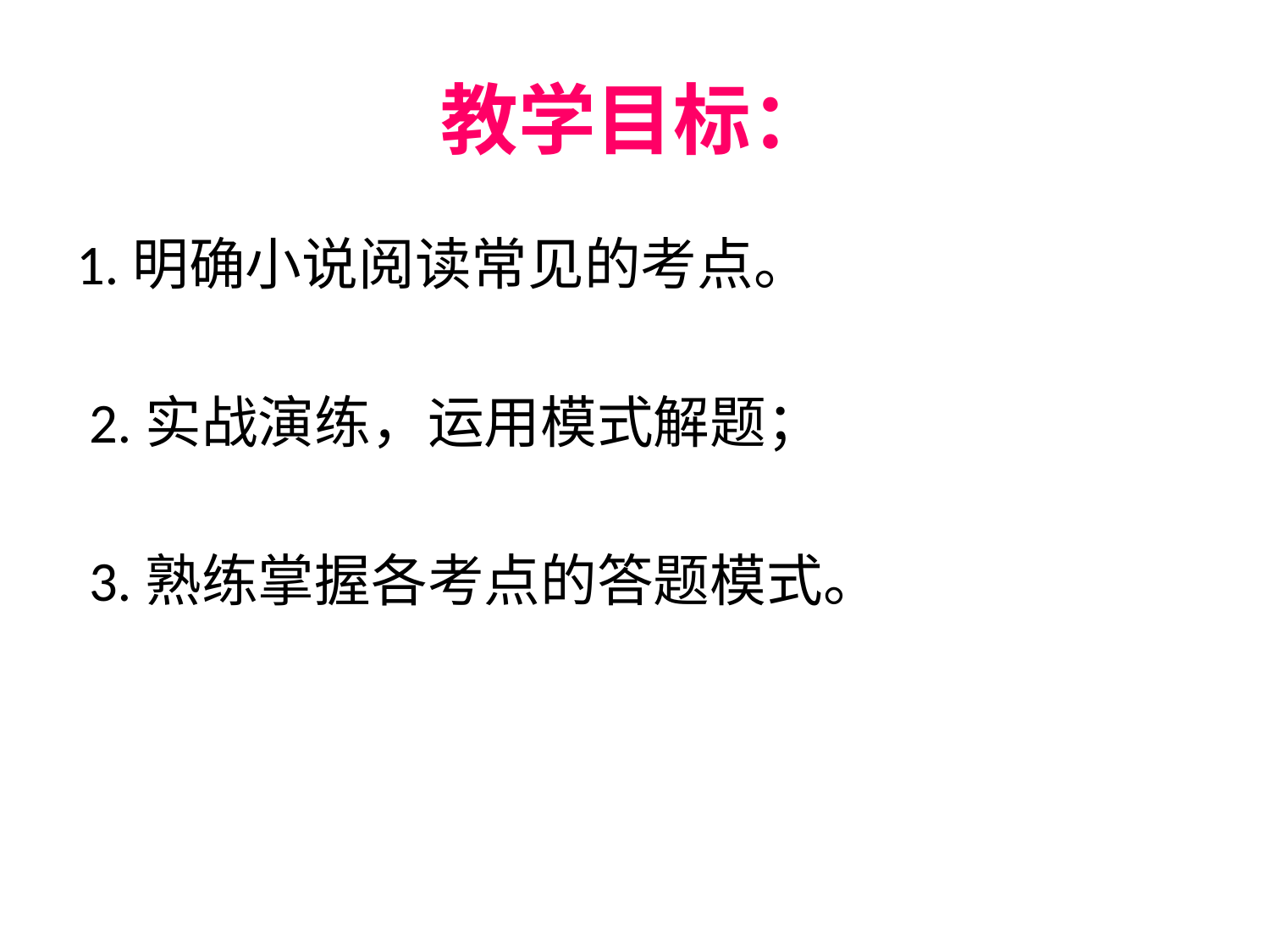

# 教学目标：
1.明确小说阅读常见的考点。

 2.实战演练，运用模式解题；

 3.熟练掌握各考点的答题模式。